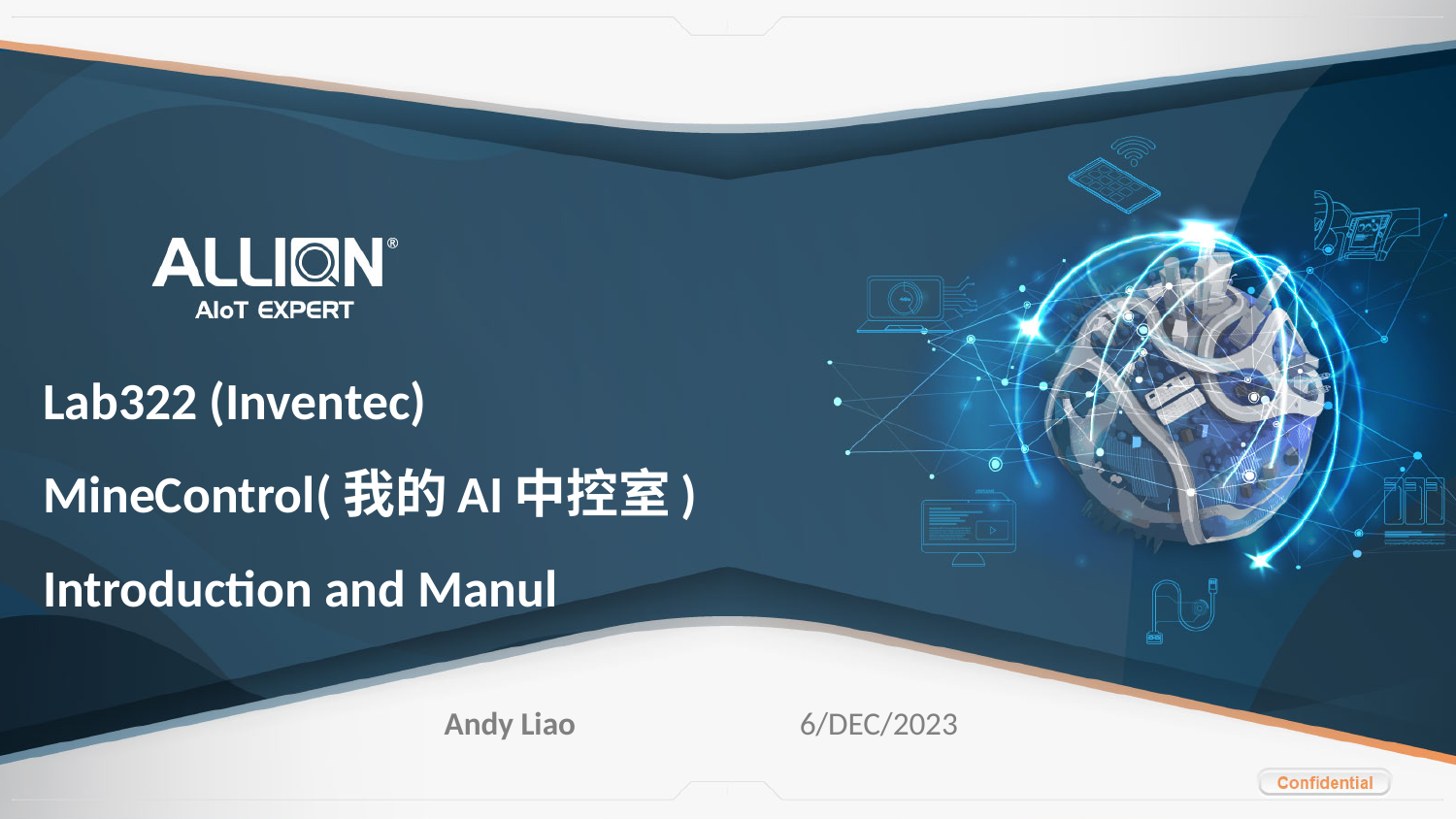

# Lab322 (Inventec) MineControl(我的AI中控室) Introduction and Manul
Andy Liao
6/DEC/2023